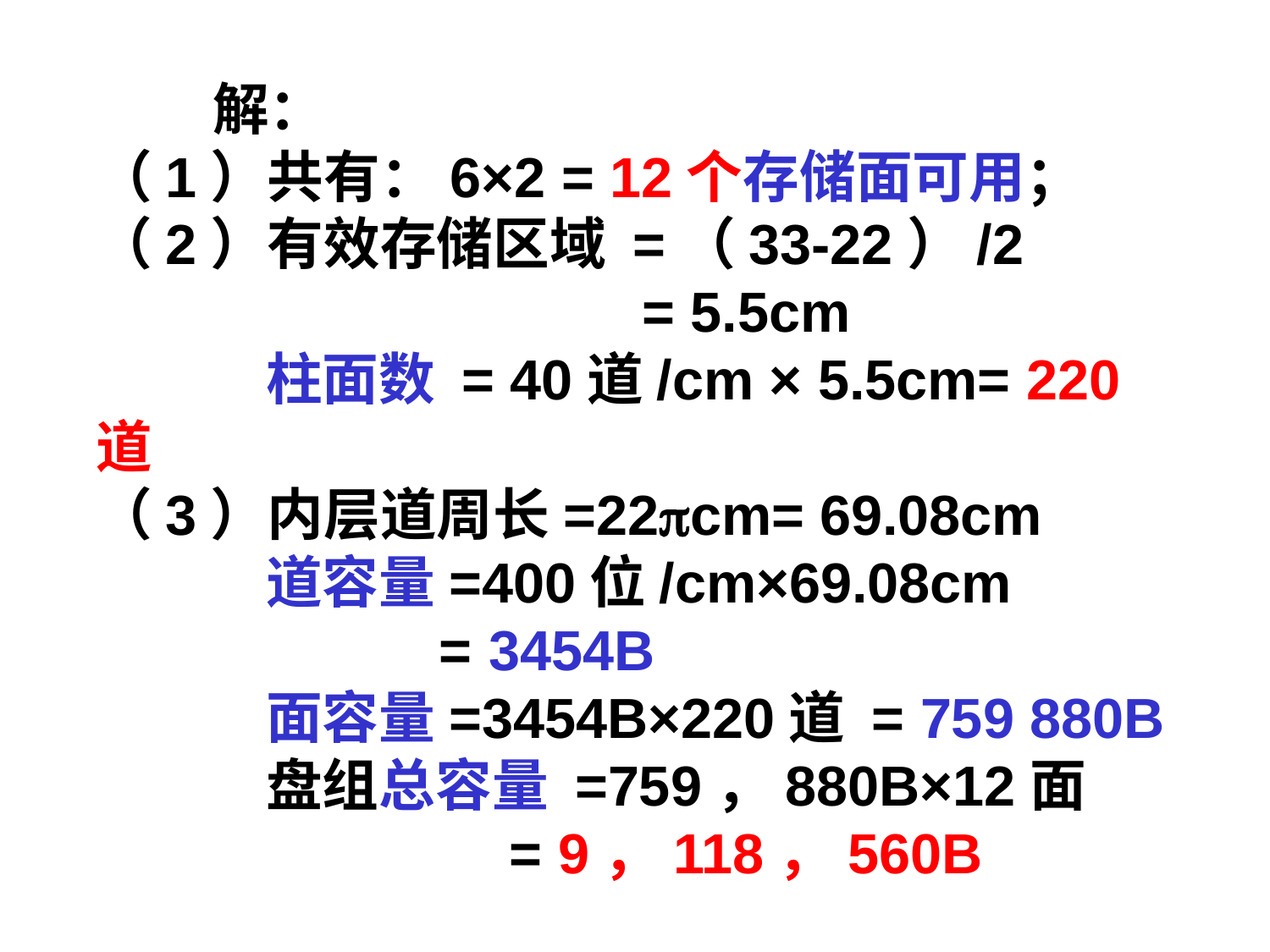

解：
（1）共有：6×2 = 12个存储面可用；
（2）有效存储区域 =（33-22）/2
                                   = 5.5cm
          柱面数 = 40道/cm × 5.5cm= 220道
（3）内层道周长=22πcm= 69.08cm
          道容量=400位/cm×69.08cm
                      = 3454B
          面容量=3454B×220道 = 759 880B
          盘组总容量 =759，880B×12面
                               = 9，118，560B